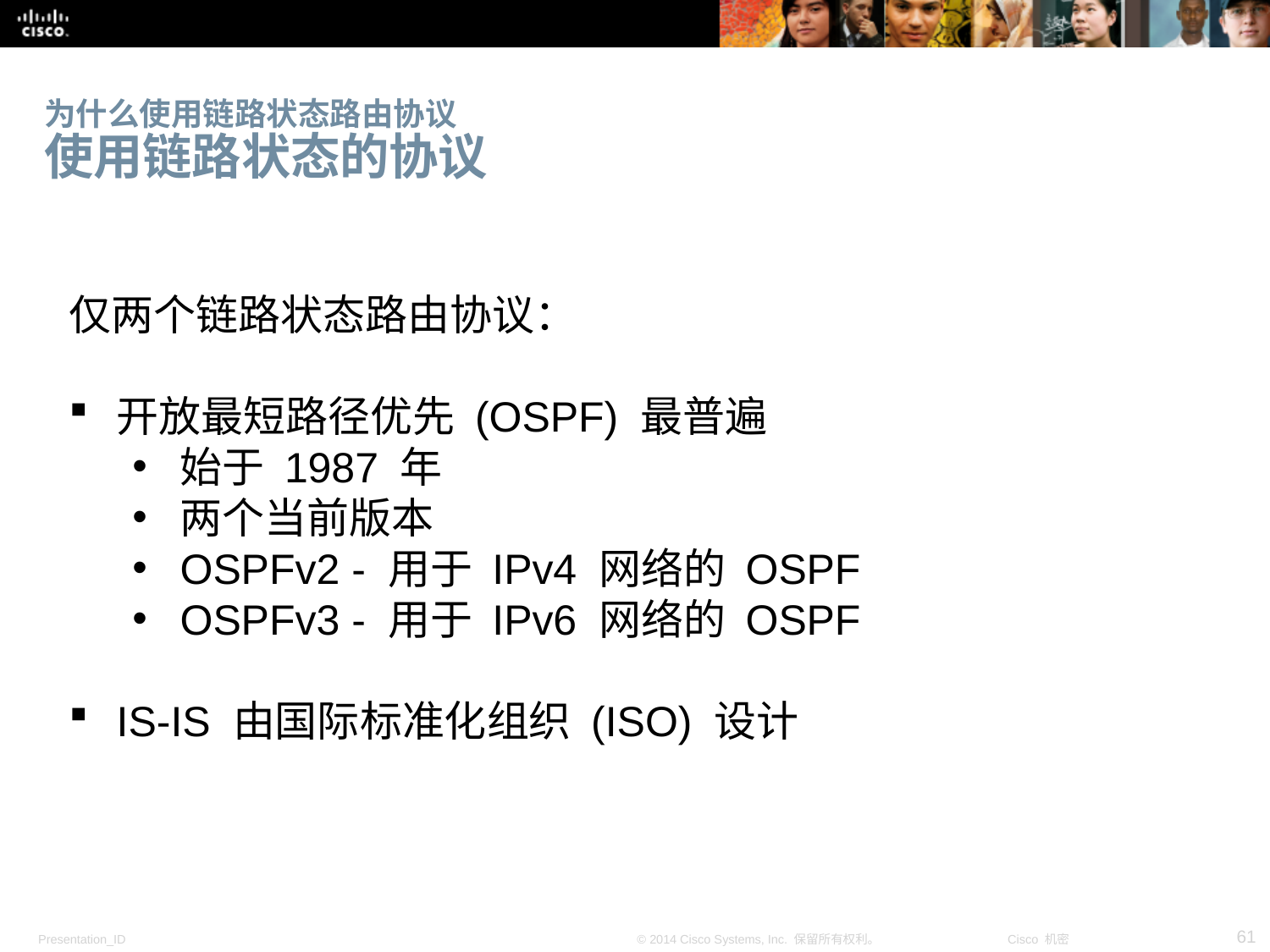

# 为什么使用链路状态路由协议 使用链路状态的协议
仅两个链路状态路由协议：

开放最短路径优先 (OSPF) 最普遍
始于 1987 年
两个当前版本
OSPFv2 - 用于 IPv4 网络的 OSPF
OSPFv3 - 用于 IPv6 网络的 OSPF

IS-IS 由国际标准化组织 (ISO) 设计